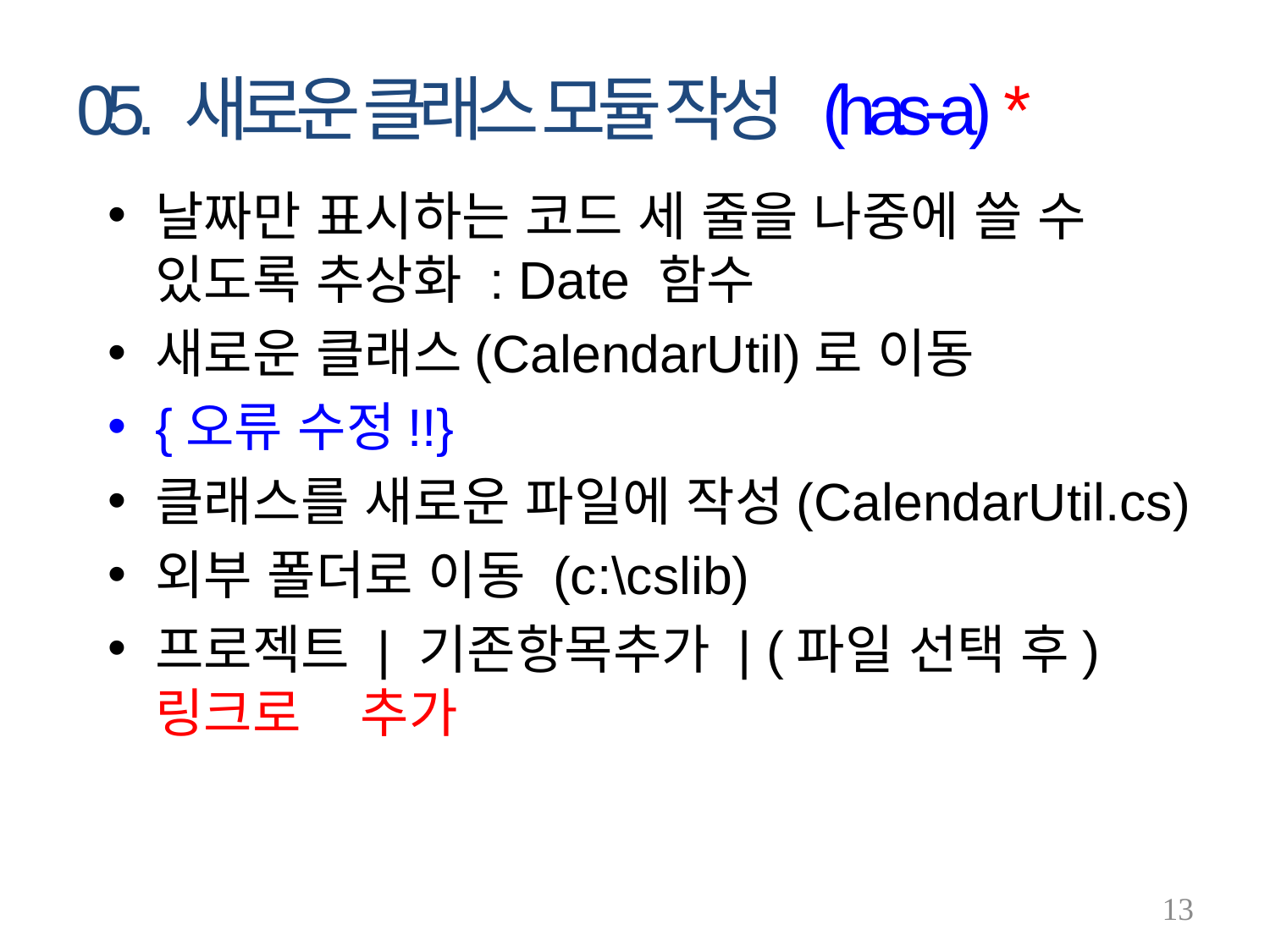

# 05. 새로운 클래스 모듈 작성 (has-a) *
날짜만 표시하는 코드 세 줄을 나중에 쓸 수 있도록 추상화 : Date 함수
새로운 클래스(CalendarUtil)로 이동
{오류 수정!!}
클래스를 새로운 파일에 작성(CalendarUtil.cs)
외부 폴더로 이동 (c:\cslib)
프로젝트 | 기존항목추가 | (파일 선택 후) 링크로    추가

13